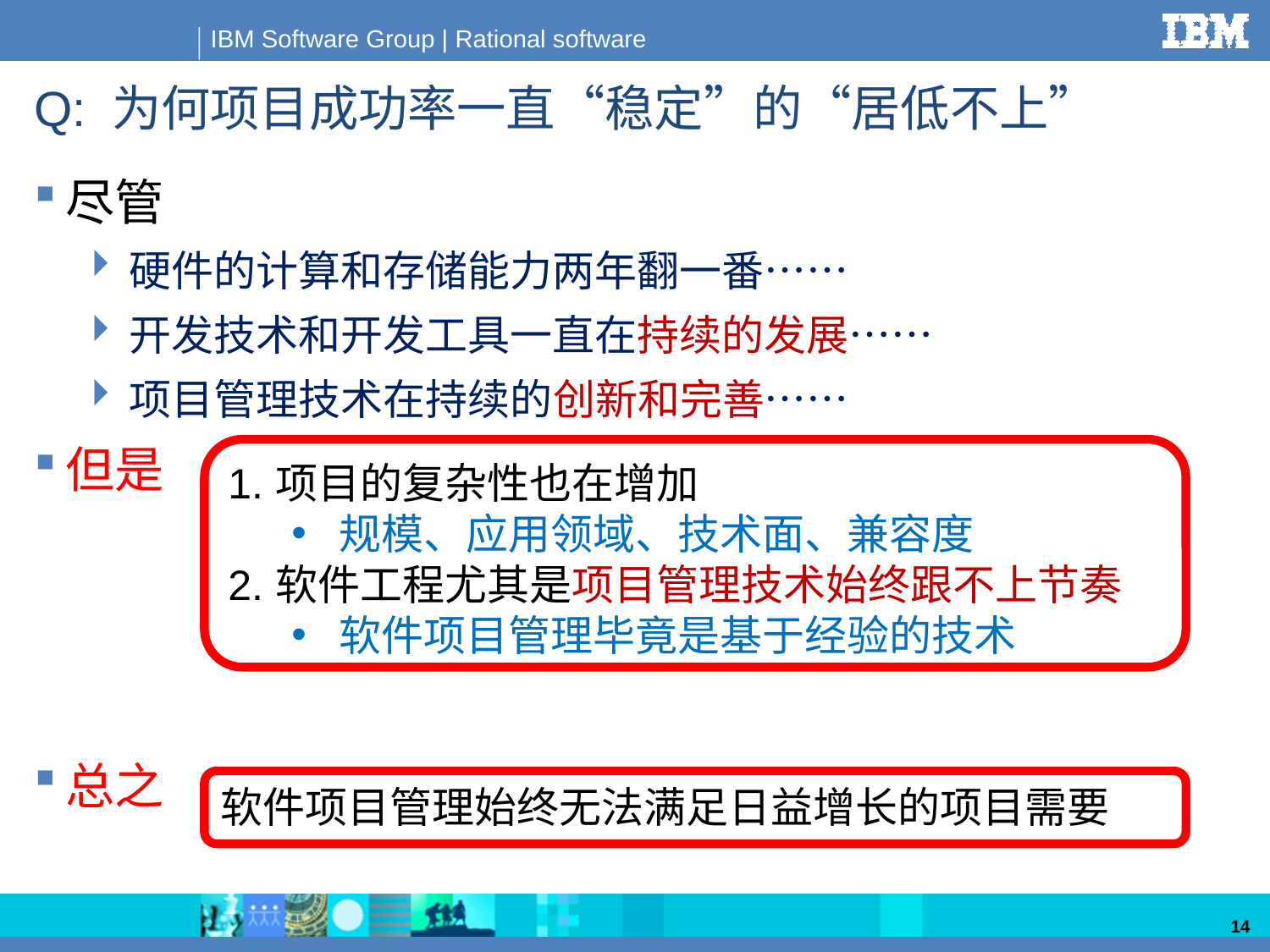

# Q: 为何项目成功率一直“稳定”的“居低不上”
尽管
硬件的计算和存储能力两年翻一番……
开发技术和开发工具一直在持续的发展……
项目管理技术在持续的创新和完善……
但是

总之
项目的复杂性也在增加
规模、应用领域、技术面、兼容度
软件工程尤其是项目管理技术始终跟不上节奏
软件项目管理毕竟是基于经验的技术
软件项目管理始终无法满足日益增长的项目需要
14